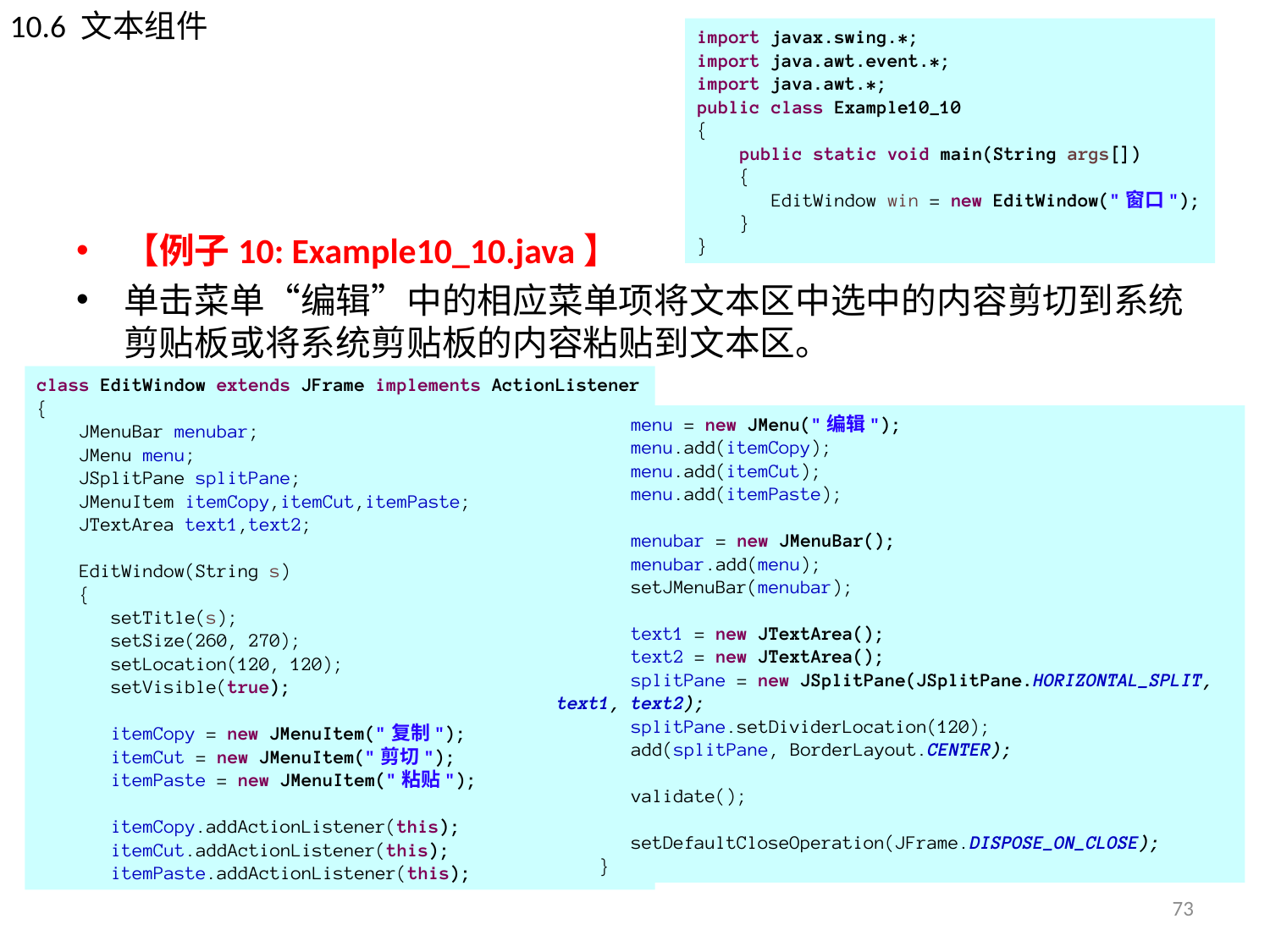

10.6 文本组件
import javax.swing.*;
import java.awt.event.*;
import java.awt.*;
public class Example10_10
{
    public static void main(String args[])
    {
       EditWindow win = new EditWindow("窗口");
    }
}
【例子10: Example10_10.java】
单击菜单“编辑”中的相应菜单项将文本区中选中的内容剪切到系统剪贴板或将系统剪贴板的内容粘贴到文本区。
class EditWindow extends JFrame implements ActionListener
{
    JMenuBar menubar;
    JMenu menu;
    JSplitPane splitPane;
    JMenuItem itemCopy,itemCut,itemPaste;
    JTextArea text1,text2;

    EditWindow(String s)
    {
       setTitle(s);
       setSize(260, 270);
       setLocation(120, 120);
       setVisible(true);

       itemCopy = new JMenuItem("复制");
       itemCut = new JMenuItem("剪切");
       itemPaste = new JMenuItem("粘贴");

       itemCopy.addActionListener(this);
       itemCut.addActionListener(this);
       itemPaste.addActionListener(this);
       menu = new JMenu("编辑");
       menu.add(itemCopy);
       menu.add(itemCut);
       menu.add(itemPaste);

       menubar = new JMenuBar();
       menubar.add(menu);
       setJMenuBar(menubar);

       text1 = new JTextArea();
       text2 = new JTextArea();
       splitPane = new JSplitPane(JSplitPane.HORIZONTAL_SPLIT, text1, text2);
       splitPane.setDividerLocation(120);
       add(splitPane, BorderLayout.CENTER);

       validate();

       setDefaultCloseOperation(JFrame.DISPOSE_ON_CLOSE);
    }
73